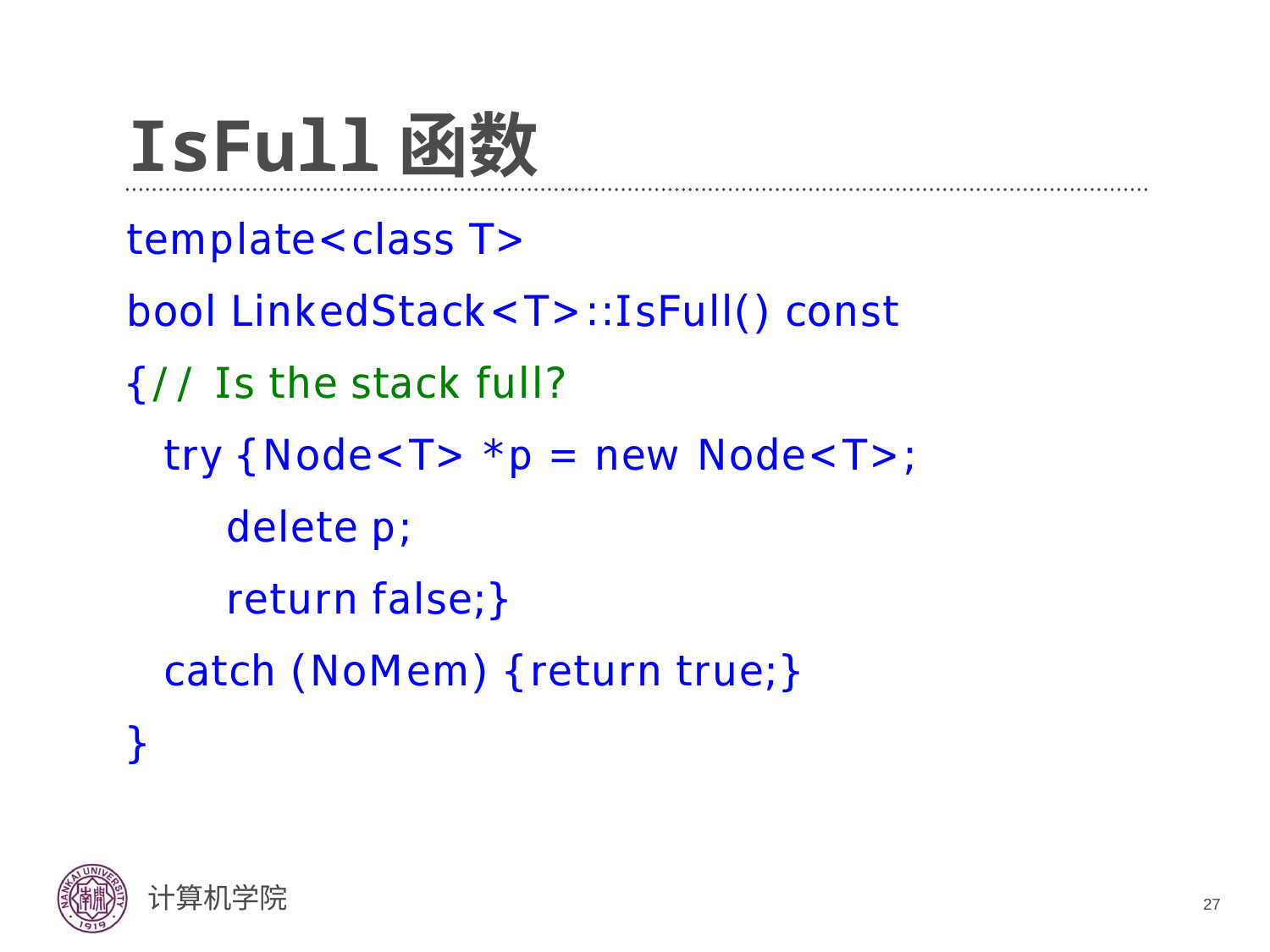

# IsFull函数
template<class T>
bool LinkedStack<T>::IsFull() const
{// Is the stack full?
   try {Node<T> *p = new Node<T>;
        delete p;
        return false;}
   catch (NoMem) {return true;}
}
27